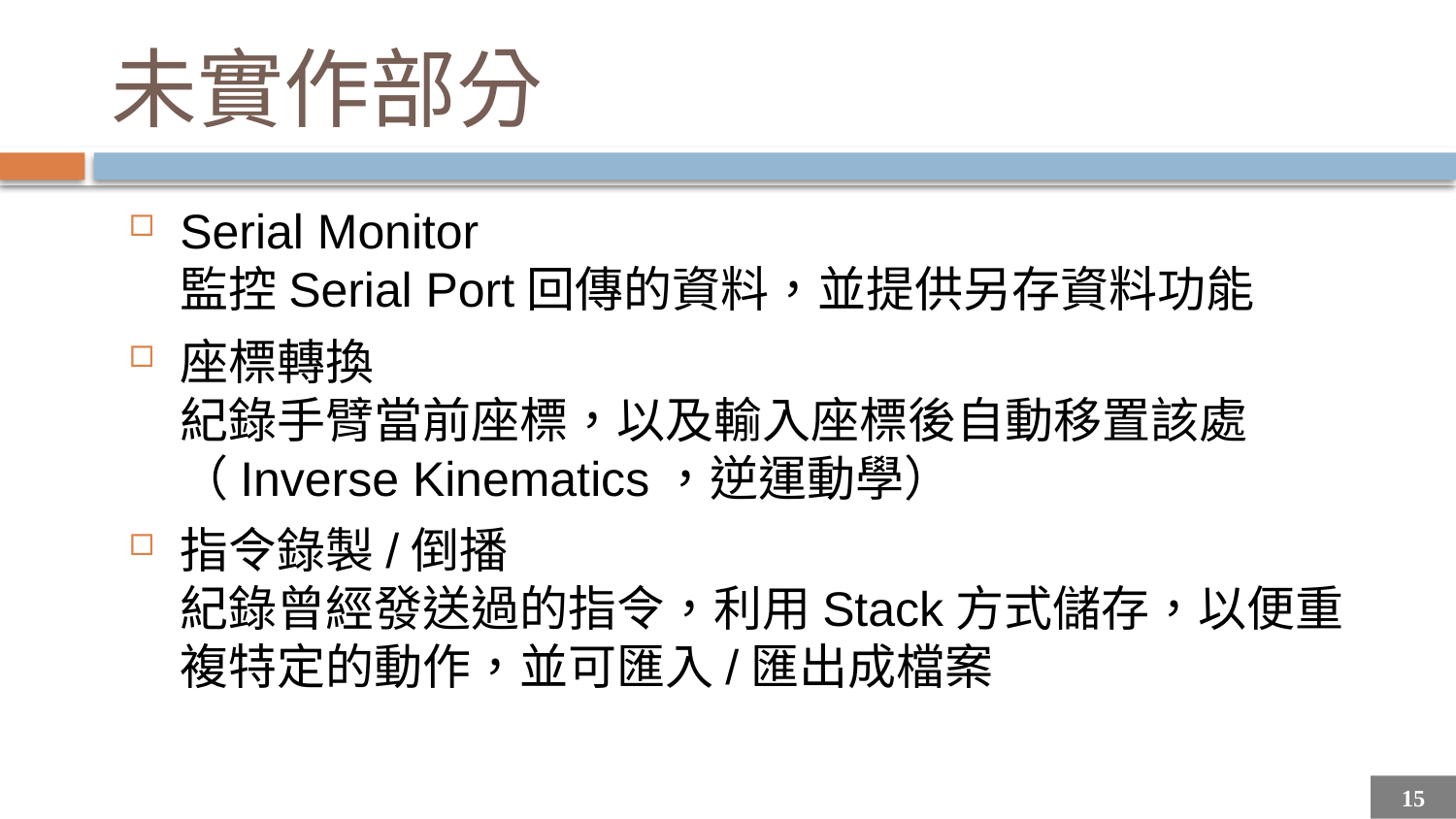

# 未實作部分
Serial Monitor
監控Serial Port回傳的資料，並提供另存資料功能
座標轉換
紀錄手臂當前座標，以及輸入座標後自動移置該處（Inverse Kinematics，逆運動學）
指令錄製/倒播
紀錄曾經發送過的指令，利用Stack方式儲存，以便重複特定的動作，並可匯入/匯出成檔案
15